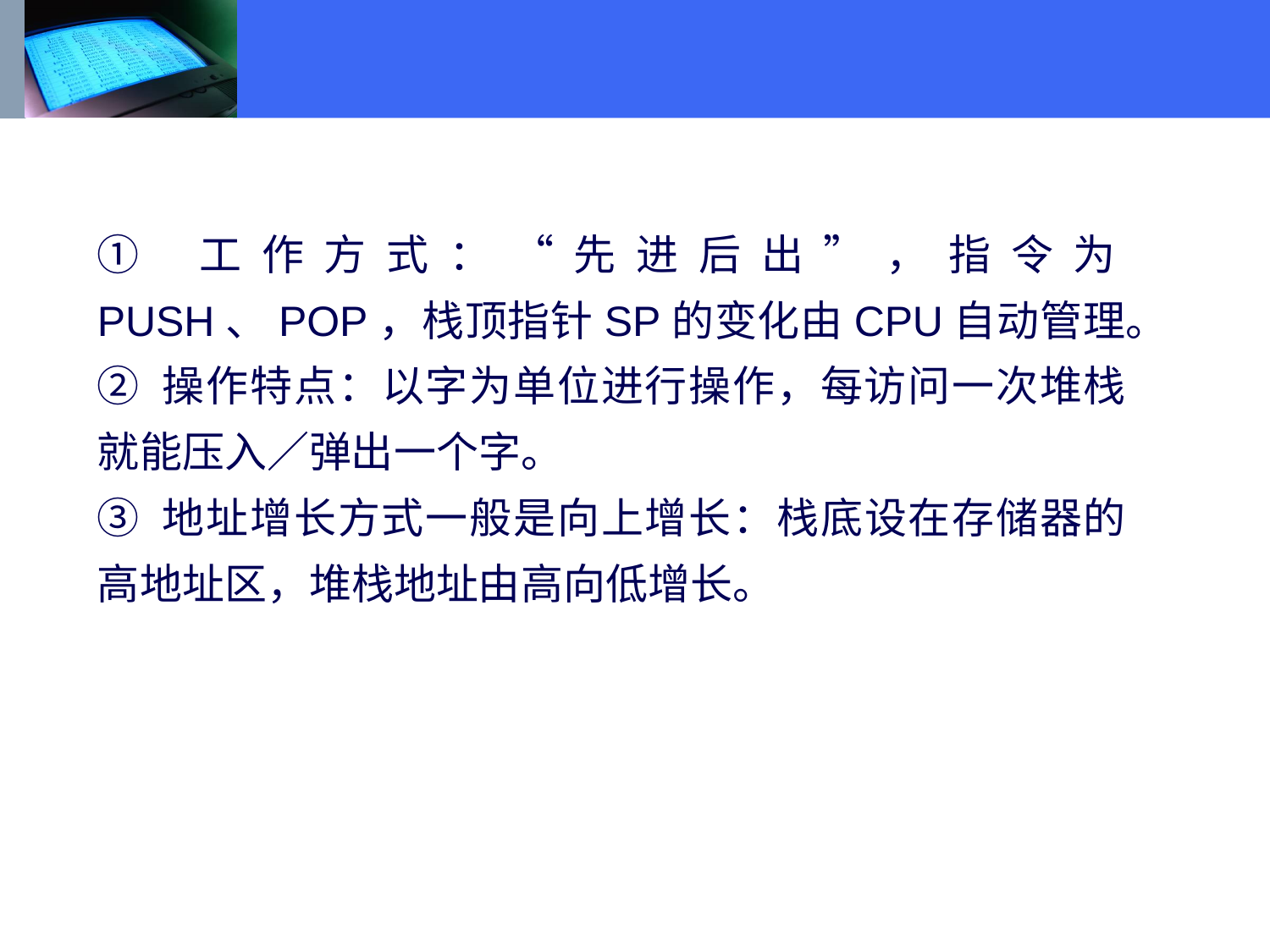

#
① 工作方式：“先进后出”，指令为PUSH、POP，栈顶指针SP的变化由CPU自动管理。
② 操作特点：以字为单位进行操作，每访问一次堆栈就能压入／弹出一个字。
③ 地址增长方式一般是向上增长：栈底设在存储器的高地址区，堆栈地址由高向低增长。